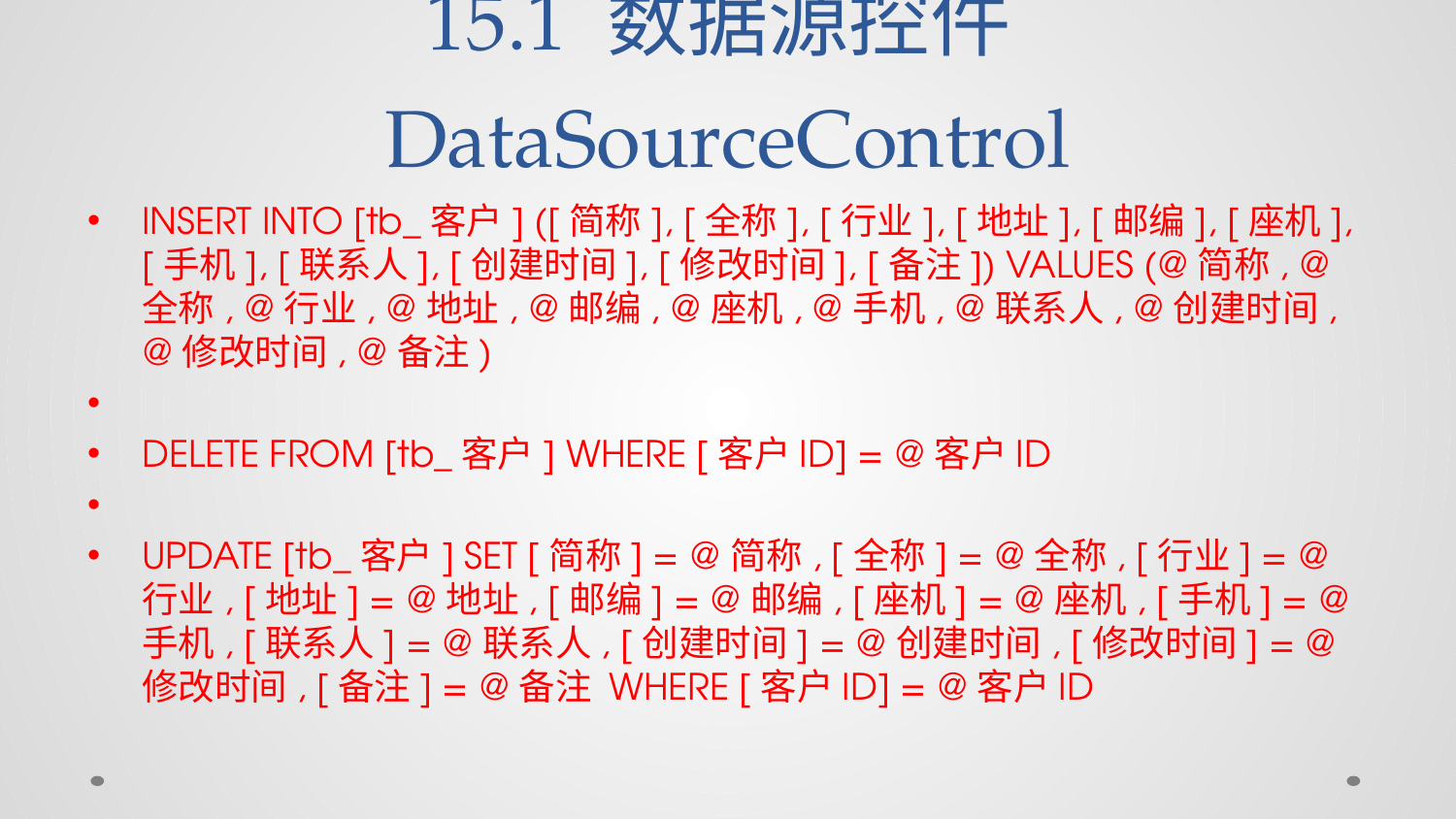

# 15.1 数据源控件DataSourceControl
INSERT INTO [tb_客户] ([简称], [全称], [行业], [地址], [邮编], [座机], [手机], [联系人], [创建时间], [修改时间], [备注]) VALUES (@简称, @全称, @行业, @地址, @邮编, @座机, @手机, @联系人, @创建时间, @修改时间, @备注)

DELETE FROM [tb_客户] WHERE [客户ID] = @客户ID

UPDATE [tb_客户] SET [简称] = @简称, [全称] = @全称, [行业] = @行业, [地址] = @地址, [邮编] = @邮编, [座机] = @座机, [手机] = @手机, [联系人] = @联系人, [创建时间] = @创建时间, [修改时间] = @修改时间, [备注] = @备注 WHERE [客户ID] = @客户ID